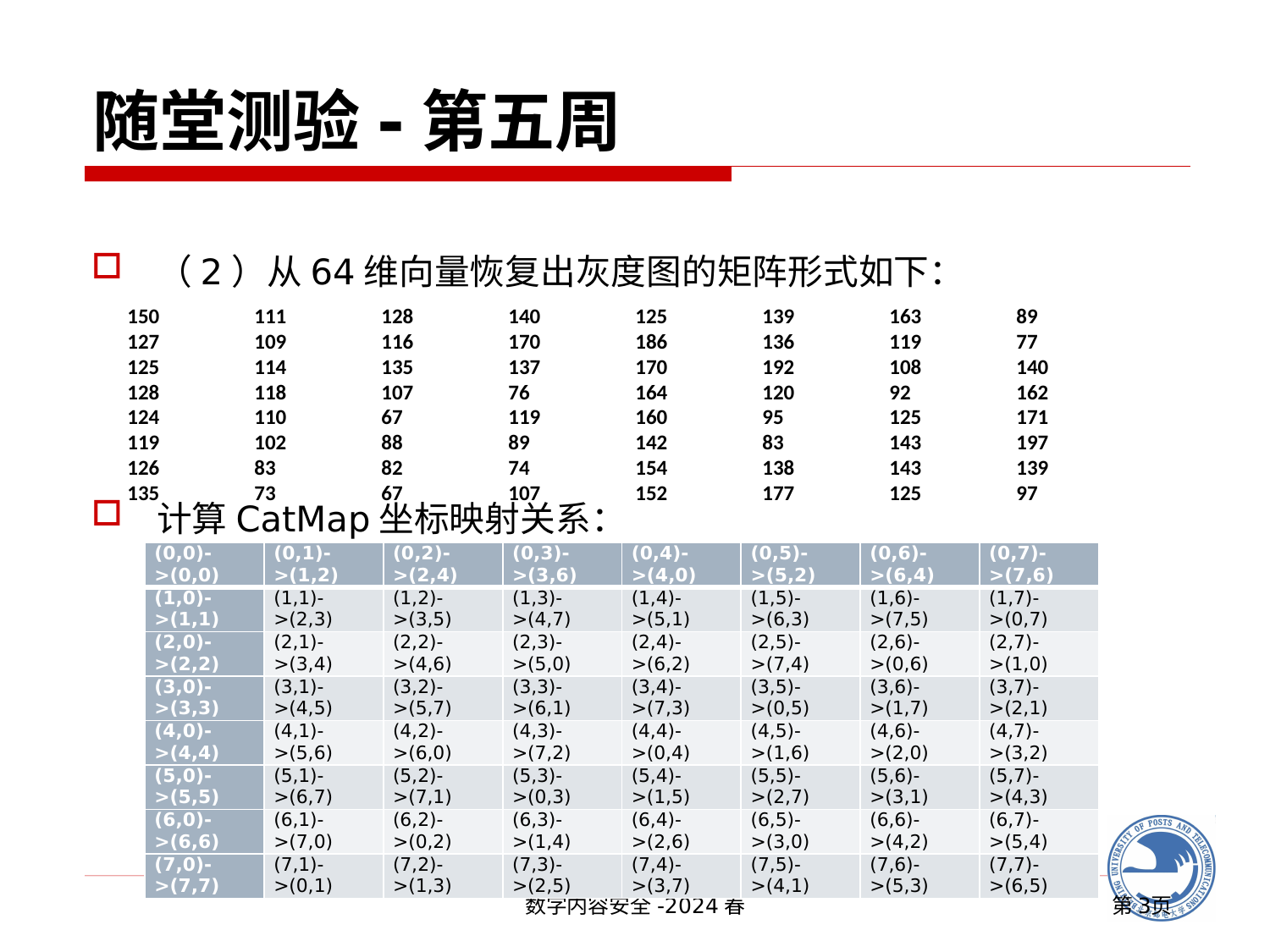

# 随堂测验-第五周
（2）从64维向量恢复出灰度图的矩阵形式如下：

计算CatMap坐标映射关系：

150	111	128	140	125	139	163	89
127	109	116	170	186	136	119	77
125	114	135	137	170	192	108	140
128	118	107	76	164	120	92	162
124	110	67	119	160	95	125	171
119	102	88	89	142	83	143	197
126	83	82	74	154	138	143	139
135	73	67	107	152	177	125	97

| (0,0)->(0,0) | (0,1)->(1,2) | (0,2)->(2,4) | (0,3)->(3,6) | (0,4)->(4,0) | (0,5)->(5,2) | (0,6)->(6,4) | (0,7)->(7,6) |
| --- | --- | --- | --- | --- | --- | --- | --- |
| (1,0)->(1,1) | (1,1)->(2,3) | (1,2)->(3,5) | (1,3)->(4,7) | (1,4)->(5,1) | (1,5)->(6,3) | (1,6)->(7,5) | (1,7)->(0,7) |
| (2,0)->(2,2) | (2,1)->(3,4) | (2,2)->(4,6) | (2,3)->(5,0) | (2,4)->(6,2) | (2,5)->(7,4) | (2,6)->(0,6) | (2,7)->(1,0) |
| (3,0)->(3,3) | (3,1)->(4,5) | (3,2)->(5,7) | (3,3)->(6,1) | (3,4)->(7,3) | (3,5)->(0,5) | (3,6)->(1,7) | (3,7)->(2,1) |
| (4,0)->(4,4) | (4,1)->(5,6) | (4,2)->(6,0) | (4,3)->(7,2) | (4,4)->(0,4) | (4,5)->(1,6) | (4,6)->(2,0) | (4,7)->(3,2) |
| (5,0)->(5,5) | (5,1)->(6,7) | (5,2)->(7,1) | (5,3)->(0,3) | (5,4)->(1,5) | (5,5)->(2,7) | (5,6)->(3,1) | (5,7)->(4,3) |
| (6,0)->(6,6) | (6,1)->(7,0) | (6,2)->(0,2) | (6,3)->(1,4) | (6,4)->(2,6) | (6,5)->(3,0) | (6,6)->(4,2) | (6,7)->(5,4) |
| (7,0)->(7,7) | (7,1)->(0,1) | (7,2)->(1,3) | (7,3)->(2,5) | (7,4)->(3,7) | (7,5)->(4,1) | (7,6)->(5,3) | (7,7)->(6,5) |
数字内容安全-2024春
第3页